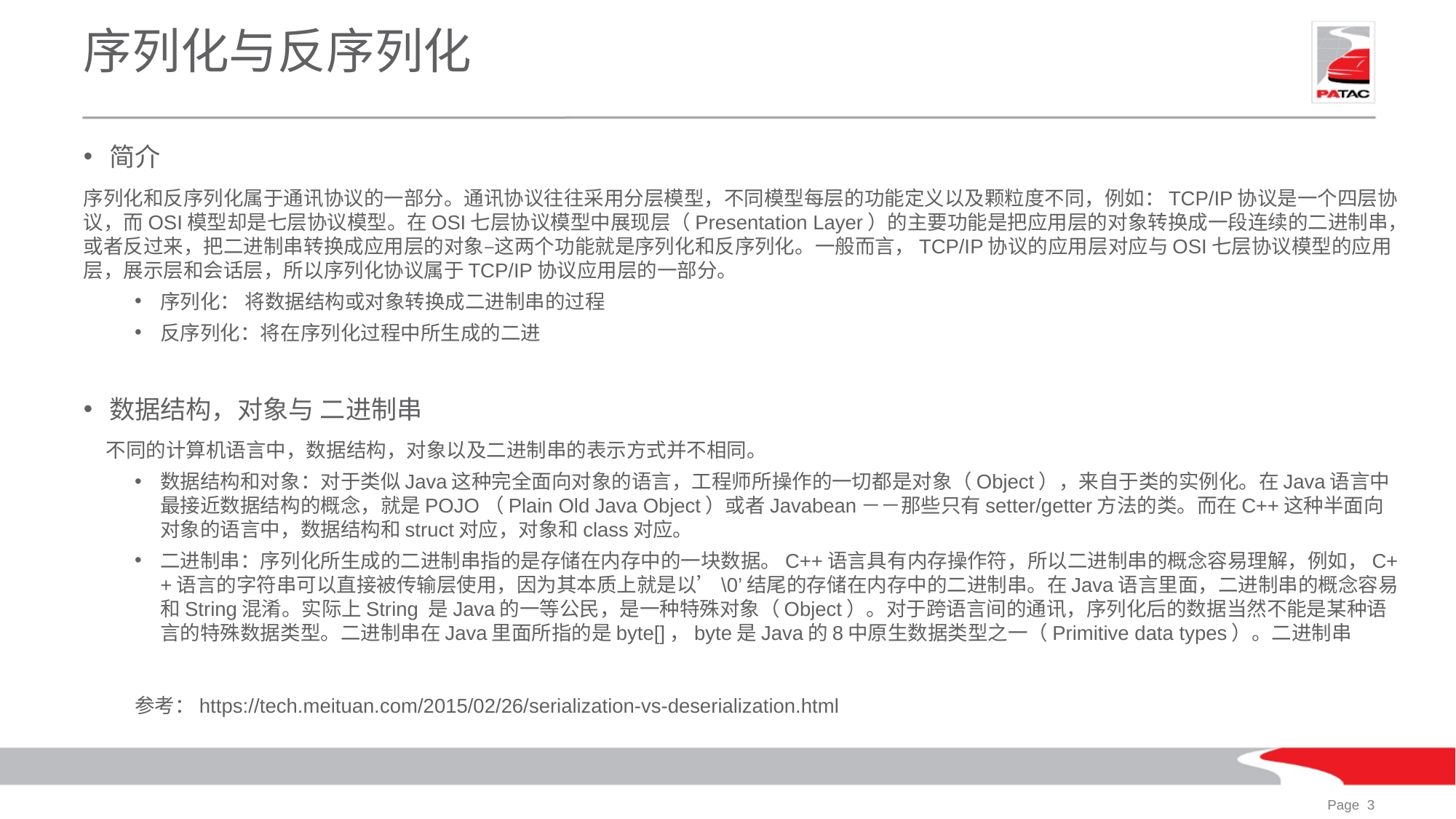

# 序列化与反序列化
简介
序列化和反序列化属于通讯协议的一部分。通讯协议往往采用分层模型，不同模型每层的功能定义以及颗粒度不同，例如：TCP/IP协议是一个四层协议，而OSI模型却是七层协议模型。在OSI七层协议模型中展现层（Presentation Layer）的主要功能是把应用层的对象转换成一段连续的二进制串，或者反过来，把二进制串转换成应用层的对象–这两个功能就是序列化和反序列化。一般而言，TCP/IP协议的应用层对应与OSI七层协议模型的应用层，展示层和会话层，所以序列化协议属于TCP/IP协议应用层的一部分。
序列化： 将数据结构或对象转换成二进制串的过程
反序列化：将在序列化过程中所生成的二进

数据结构，对象与 二进制串
    不同的计算机语言中，数据结构，对象以及二进制串的表示方式并不相同。
数据结构和对象：对于类似Java这种完全面向对象的语言，工程师所操作的一切都是对象（Object），来自于类的实例化。在Java语言中最接近数据结构的概念，就是POJO（Plain Old Java Object）或者Javabean－－那些只有setter/getter方法的类。而在C++这种半面向对象的语言中，数据结构和struct对应，对象和class对应。
二进制串：序列化所生成的二进制串指的是存储在内存中的一块数据。C++语言具有内存操作符，所以二进制串的概念容易理解，例如，C++语言的字符串可以直接被传输层使用，因为其本质上就是以’\0’结尾的存储在内存中的二进制串。在Java语言里面，二进制串的概念容易和String混淆。实际上String 是Java的一等公民，是一种特殊对象（Object）。对于跨语言间的通讯，序列化后的数据当然不能是某种语言的特殊数据类型。二进制串在Java里面所指的是byte[]，byte是Java的8中原生数据类型之一（Primitive data types）。二进制串

参考：https://tech.meituan.com/2015/02/26/serialization-vs-deserialization.html